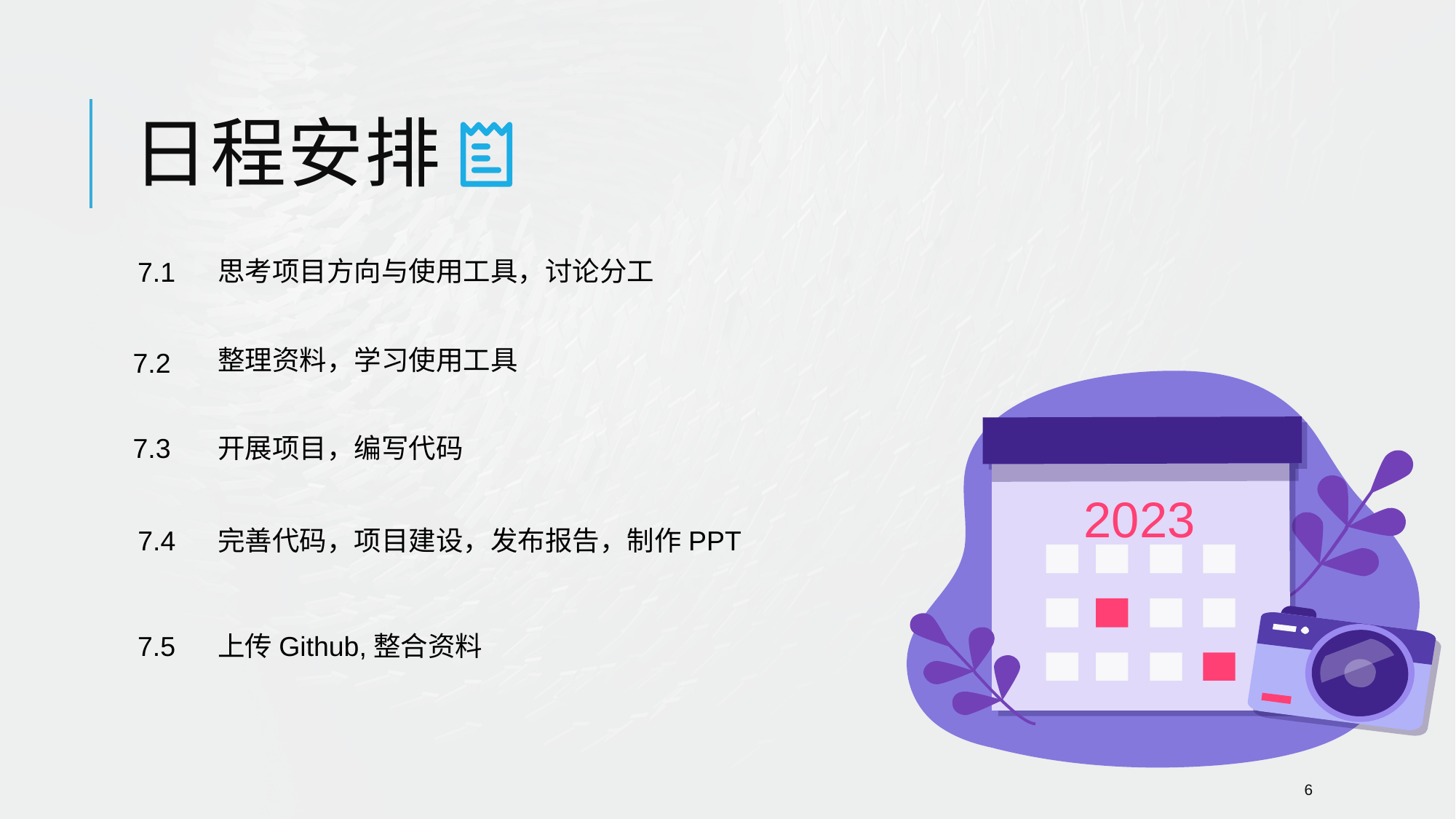

# 日程安排

思考项目方向与使用工具，讨论分工
7.1
整理资料，学习使用工具
7.2

2023

7.3
开展项目，编写代码
7.4
完善代码，项目建设，发布报告，制作PPT
7.5
上传Github,整合资料
6